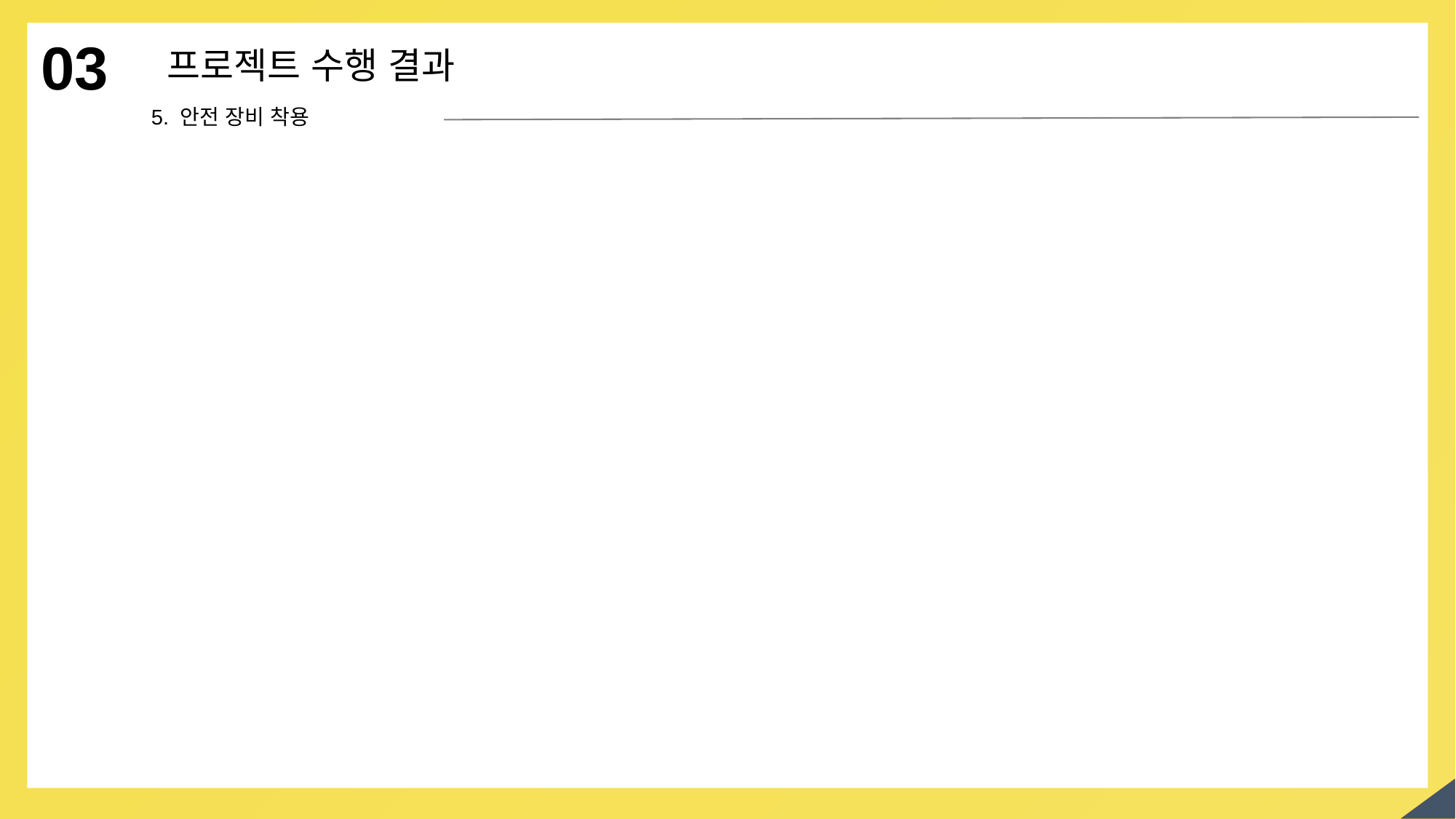

03
프로젝트 수행 결과
5. 안전 장비 착용